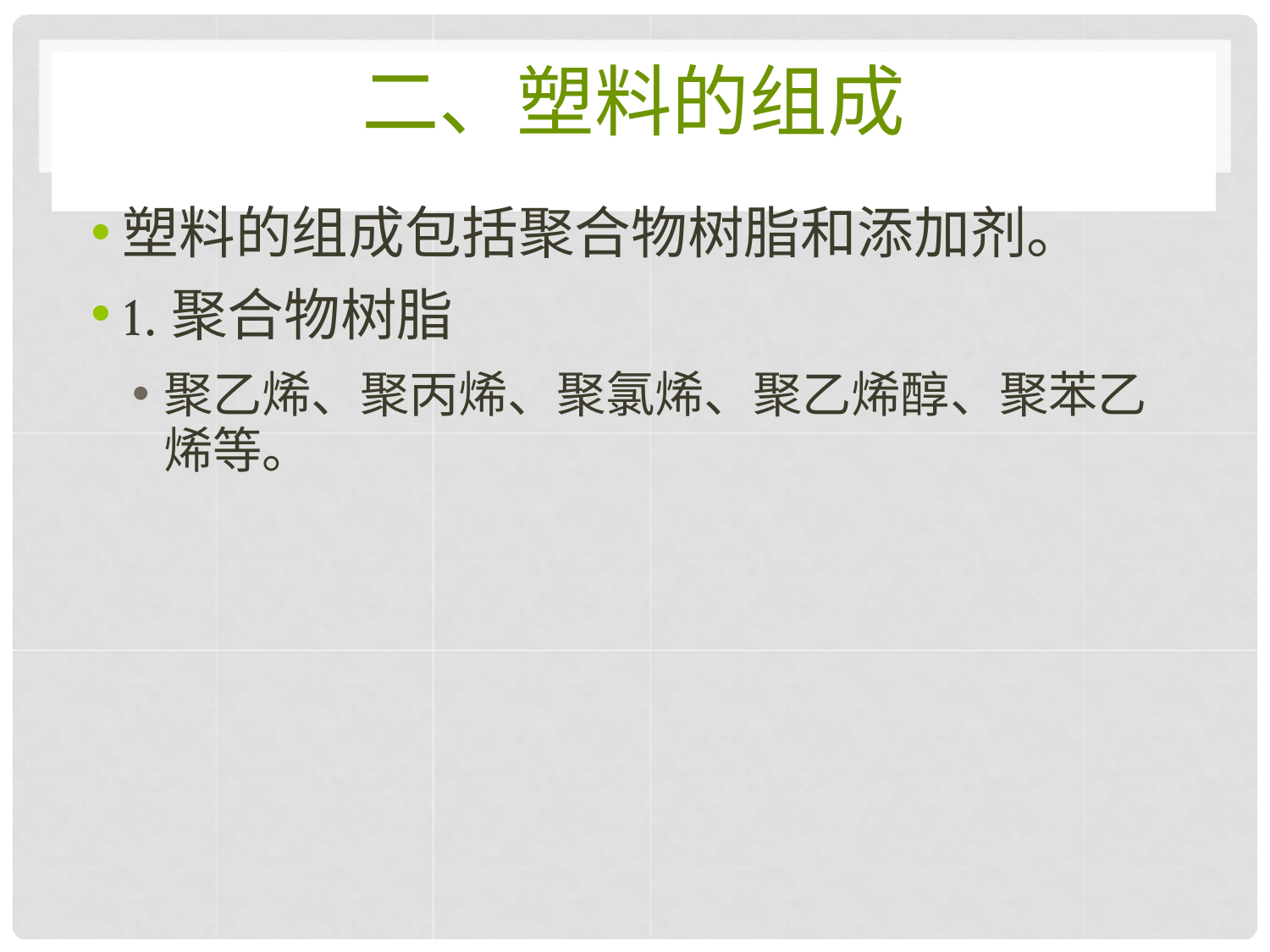

# 二、塑料的组成
塑料的组成包括聚合物树脂和添加剂。
1.聚合物树脂
聚乙烯、聚丙烯、聚氯烯、聚乙烯醇、聚苯乙 烯等。